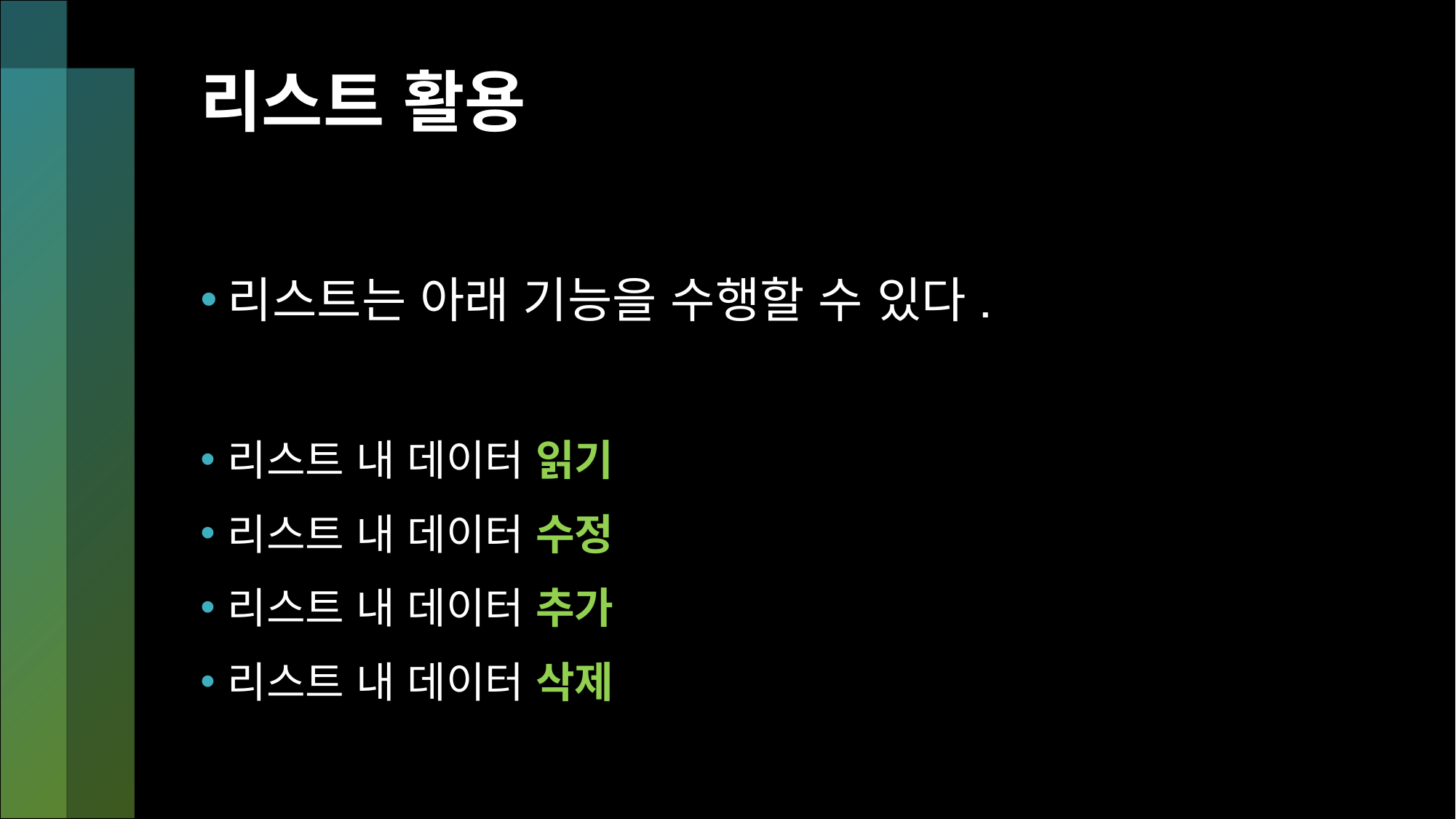

# 리스트 활용
리스트는 아래 기능을 수행할 수 있다.

리스트 내 데이터 읽기
리스트 내 데이터 수정
리스트 내 데이터 추가
리스트 내 데이터 삭제